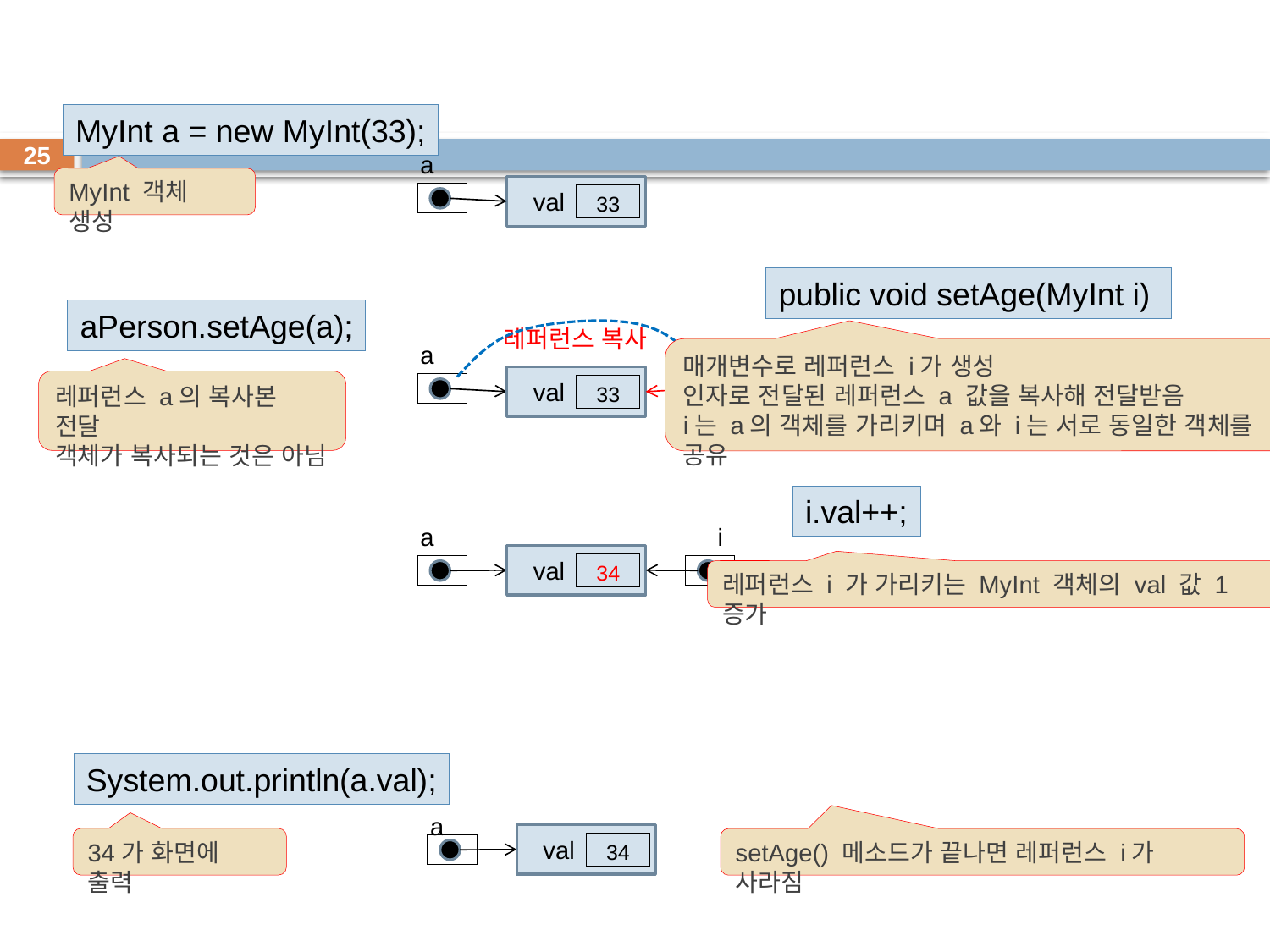

MyInt a = new MyInt(33);
25
a
MyInt 객체 생성
  val
33

public void setAge(MyInt i)
aPerson.setAge(a);

레퍼런스 복사
i
a
매개변수로 레퍼런스 i가 생성
인자로 전달된 레퍼런스 a 값을 복사해 전달받음
i는 a의 객체를 가리키며 a와 i는 서로 동일한 객체를 공유
  val
33
레퍼런스 a의 복사본 전달
객체가 복사되는 것은 아님

i.val++;
a
i
  val
34

레퍼런스 i 가 가리키는 MyInt 객체의 val 값 1 증가
System.out.println(a.val);
a
  val
34
34가 화면에 출력
setAge() 메소드가 끝나면 레퍼런스 i가 사라짐